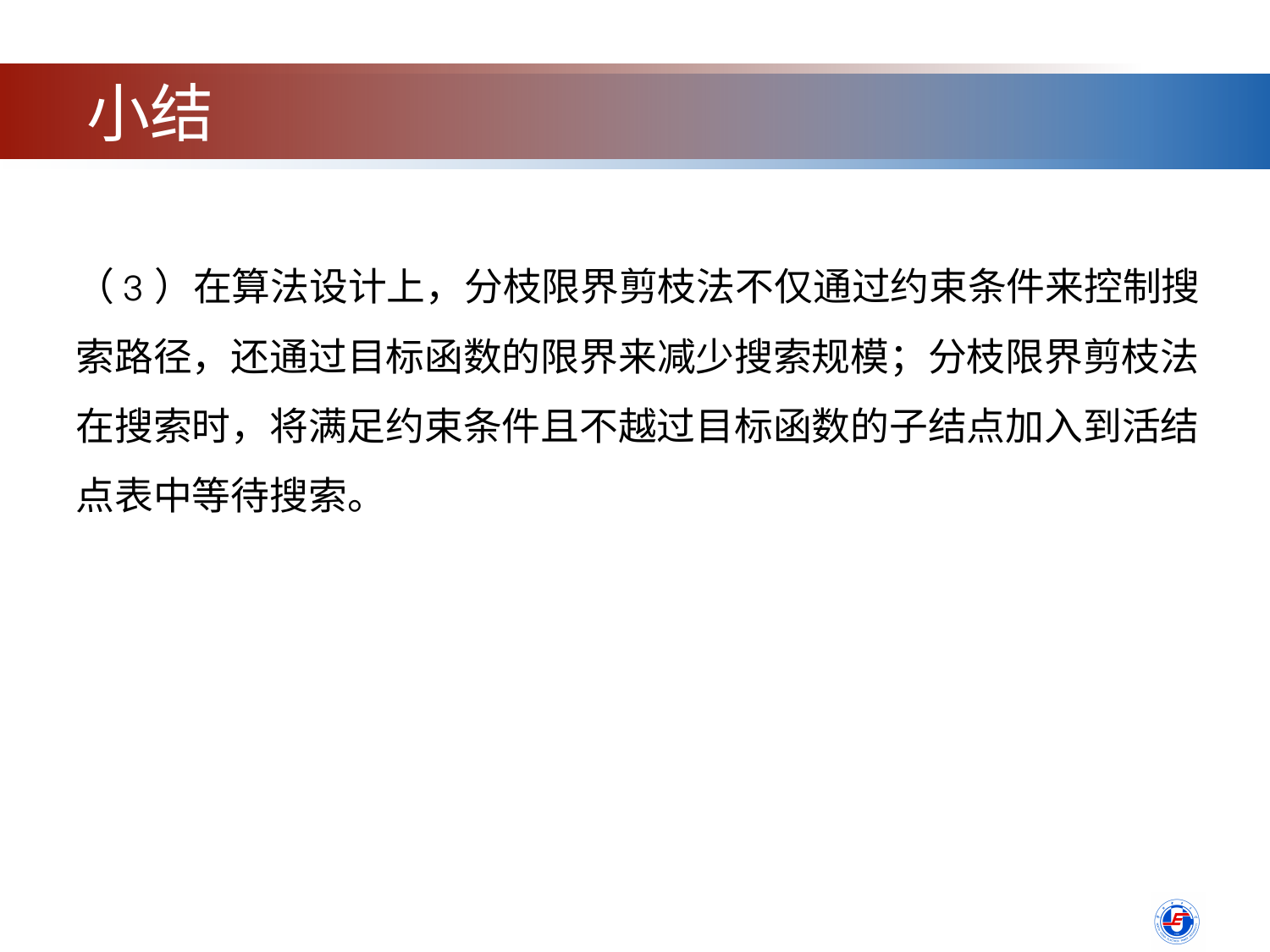

小结
（3）在算法设计上，分枝限界剪枝法不仅通过约束条件来控制搜索路径，还通过目标函数的限界来减少搜索规模；分枝限界剪枝法在搜索时，将满足约束条件且不越过目标函数的子结点加入到活结点表中等待搜索。